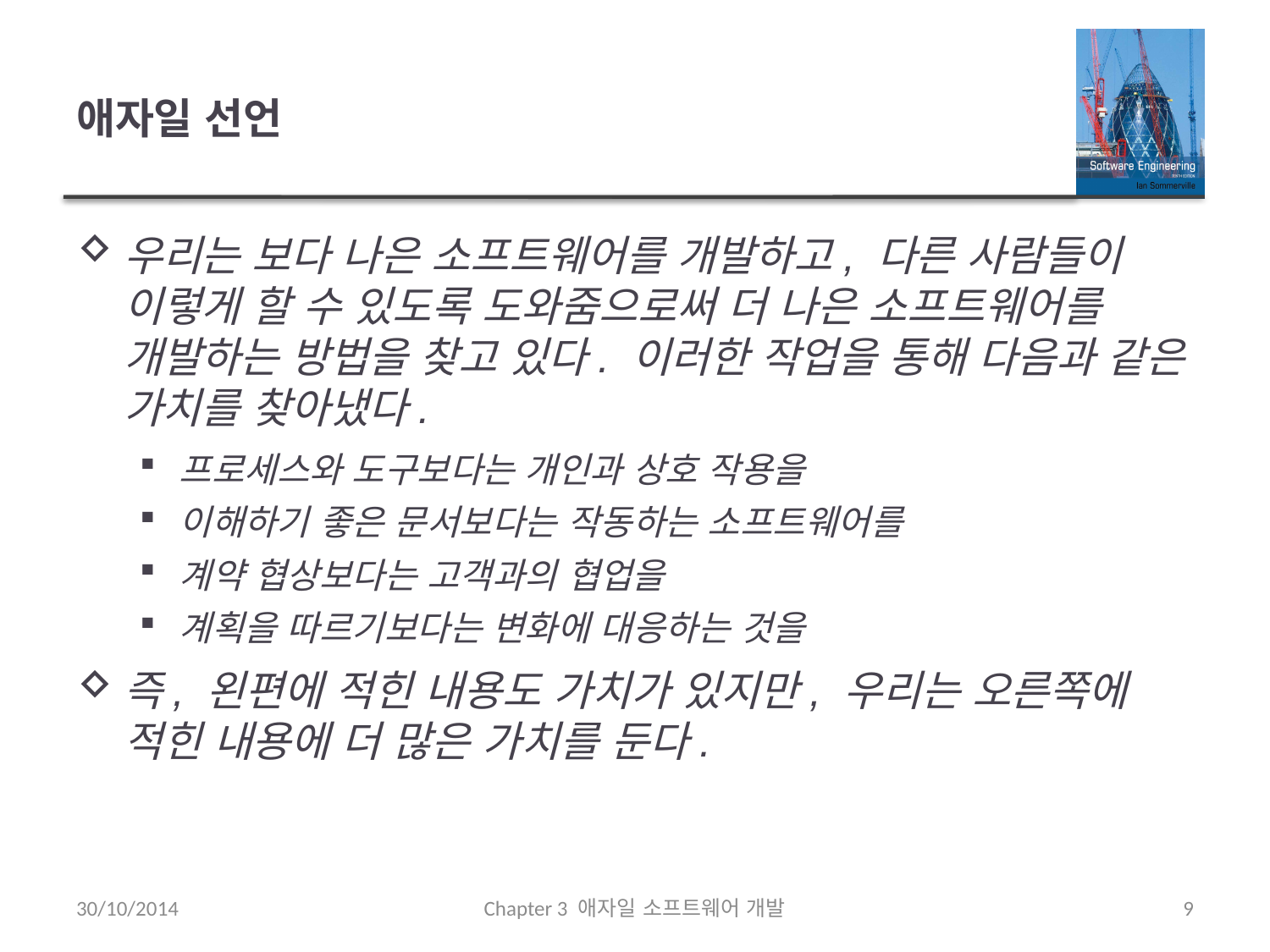

# 애자일 선언
우리는 보다 나은 소프트웨어를 개발하고, 다른 사람들이 이렇게 할 수 있도록 도와줌으로써 더 나은 소프트웨어를 개발하는 방법을 찾고 있다. 이러한 작업을 통해 다음과 같은 가치를 찾아냈다.
프로세스와 도구보다는 개인과 상호 작용을
이해하기 좋은 문서보다는 작동하는 소프트웨어를
계약 협상보다는 고객과의 협업을
계획을 따르기보다는 변화에 대응하는 것을
즉, 왼편에 적힌 내용도 가치가 있지만, 우리는 오른쪽에 적힌 내용에 더 많은 가치를 둔다.
30/10/2014
Chapter 3 애자일 소프트웨어 개발
9